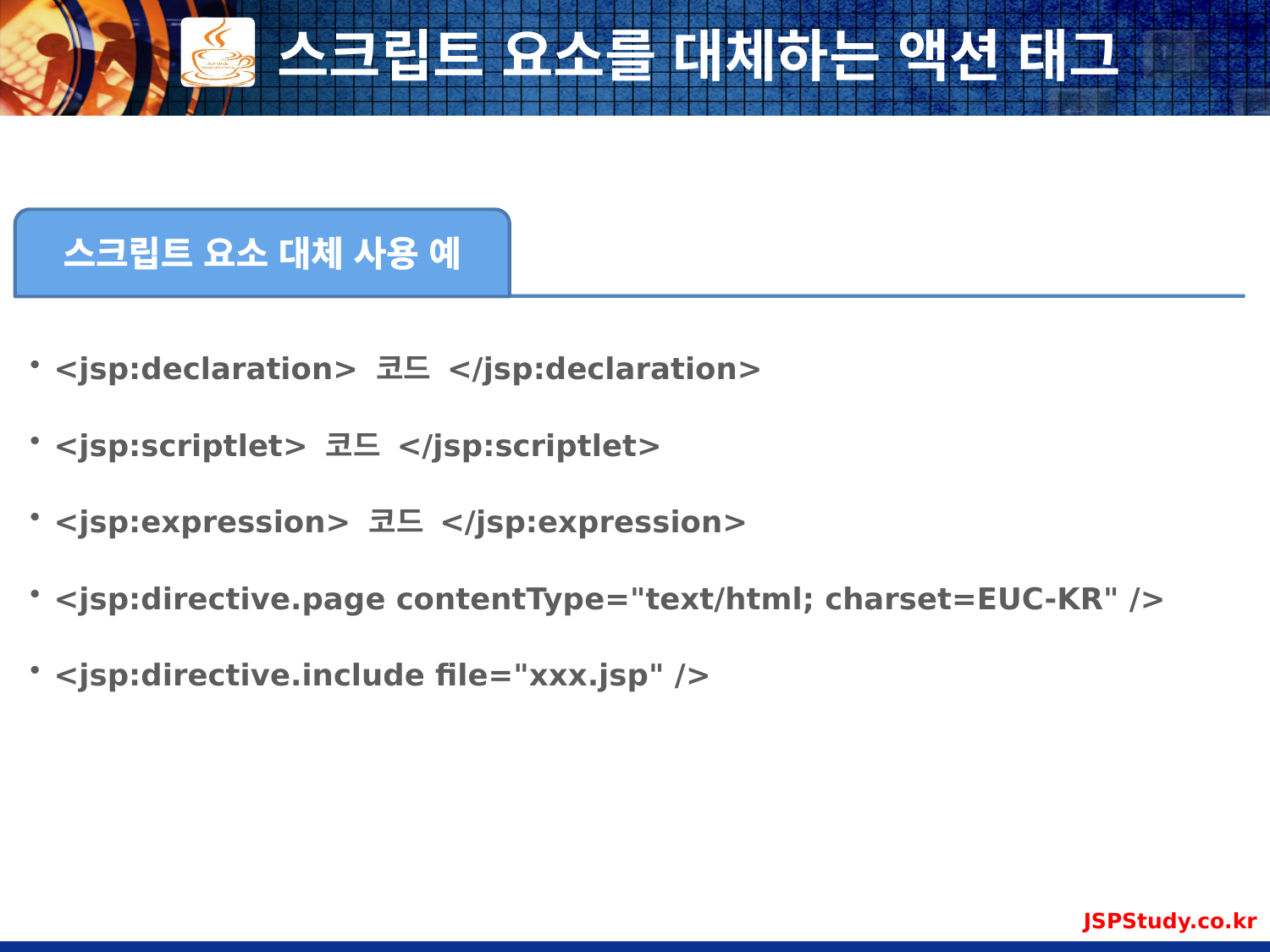

# 스크립트 요소를 대체하는 액션 태그

스크립트 요소 대체 사용 예
<jsp:declaration> 코드 </jsp:declaration>
<jsp:scriptlet> 코드 </jsp:scriptlet>
<jsp:expression> 코드 </jsp:expression>
<jsp:directive.page contentType="text/html; charset=EUC-KR" />
<jsp:directive.include file="xxx.jsp" />
JSPStudy.co.kr